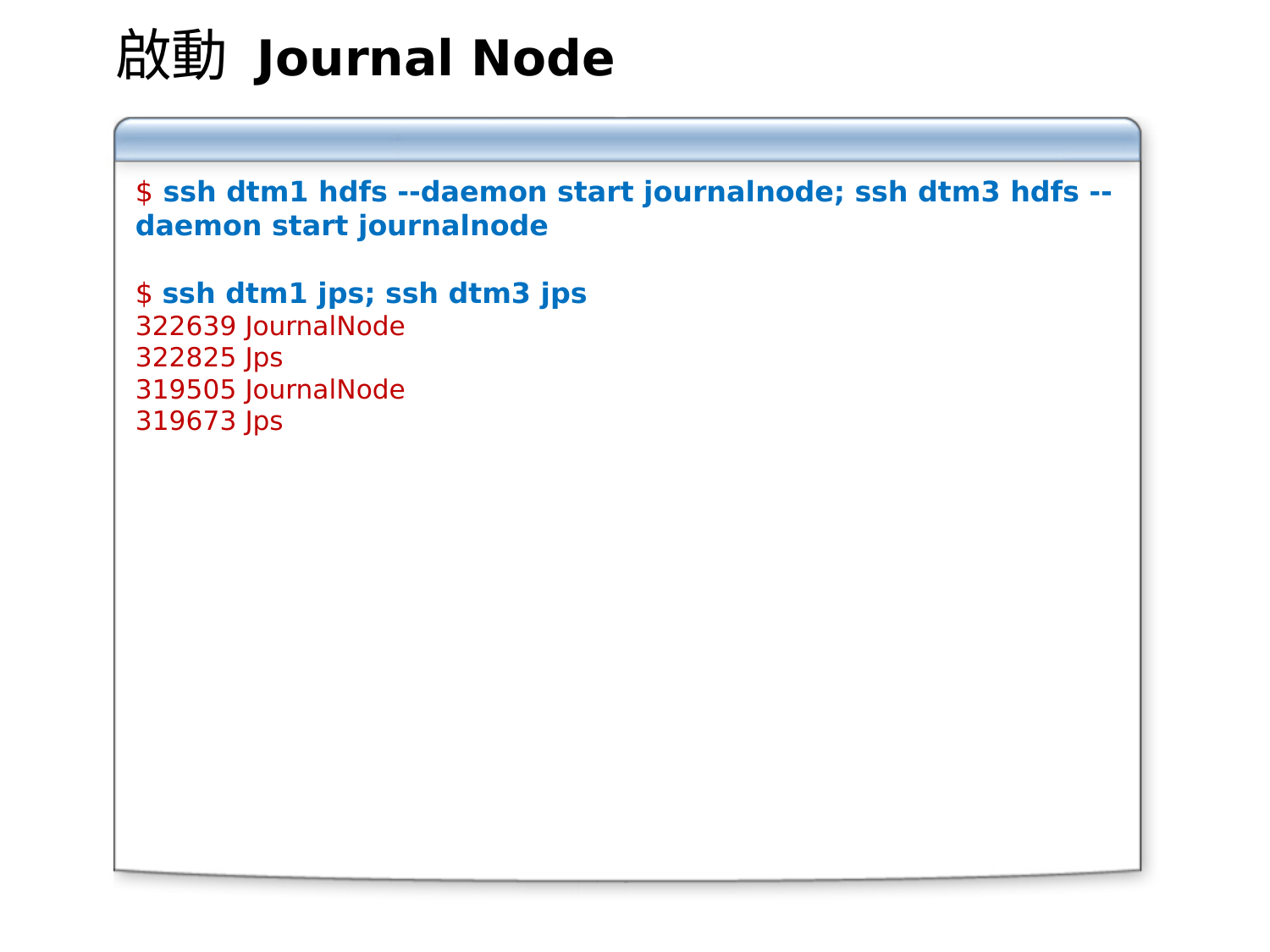

啟動 Journal Node
$ ssh dtm1 hdfs --daemon start journalnode; ssh dtm3 hdfs --daemon start journalnode

$ ssh dtm1 jps; ssh dtm3 jps
322639 JournalNode
322825 Jps
319505 JournalNode
319673 Jps